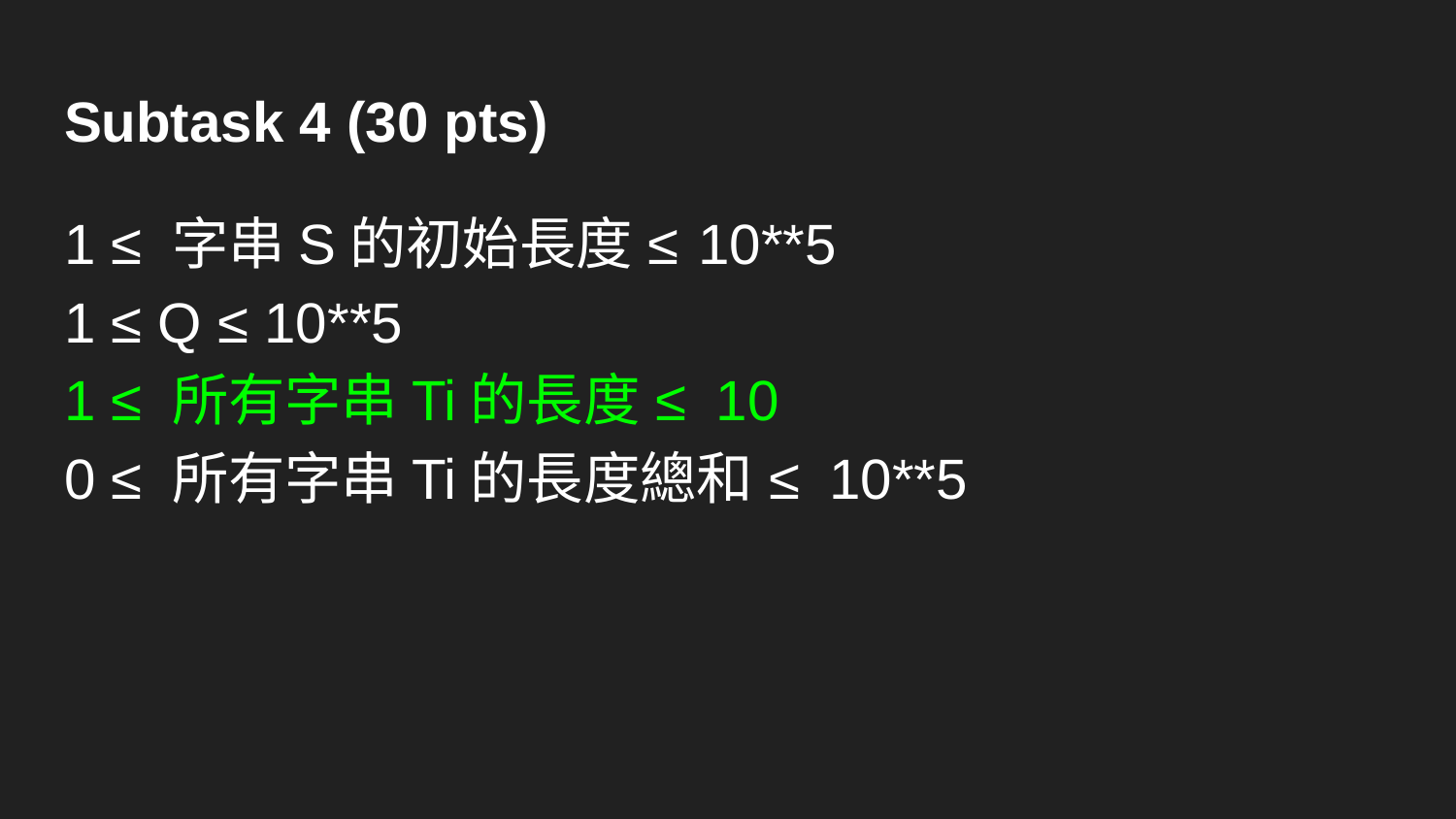

# Subtask 4 (30 pts)
1 ≤ 字串S的初始長度 ≤ 10**5
1 ≤ Q ≤ 10**5
1 ≤ 所有字串Ti的長度 ≤ 10
0 ≤ 所有字串Ti的長度總和 ≤ 10**5